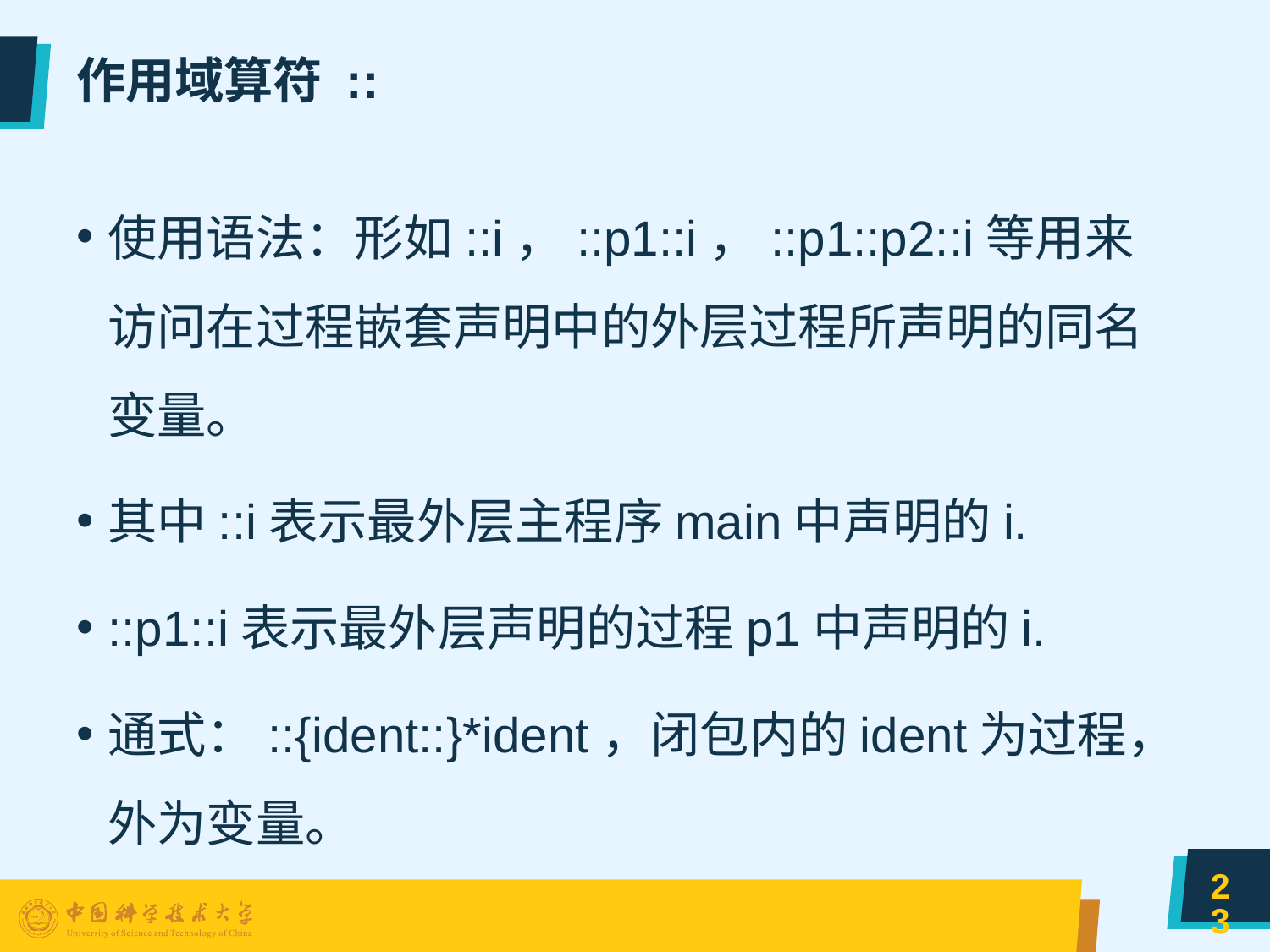

# 作用域算符 ::
使用语法：形如::i，::p1::i，::p1::p2::i等用来访问在过程嵌套声明中的外层过程所声明的同名变量。
其中::i表示最外层主程序main中声明的i.
::p1::i表示最外层声明的过程p1中声明的i.
通式：::{ident::}*ident，闭包内的ident为过程，外为变量。

23